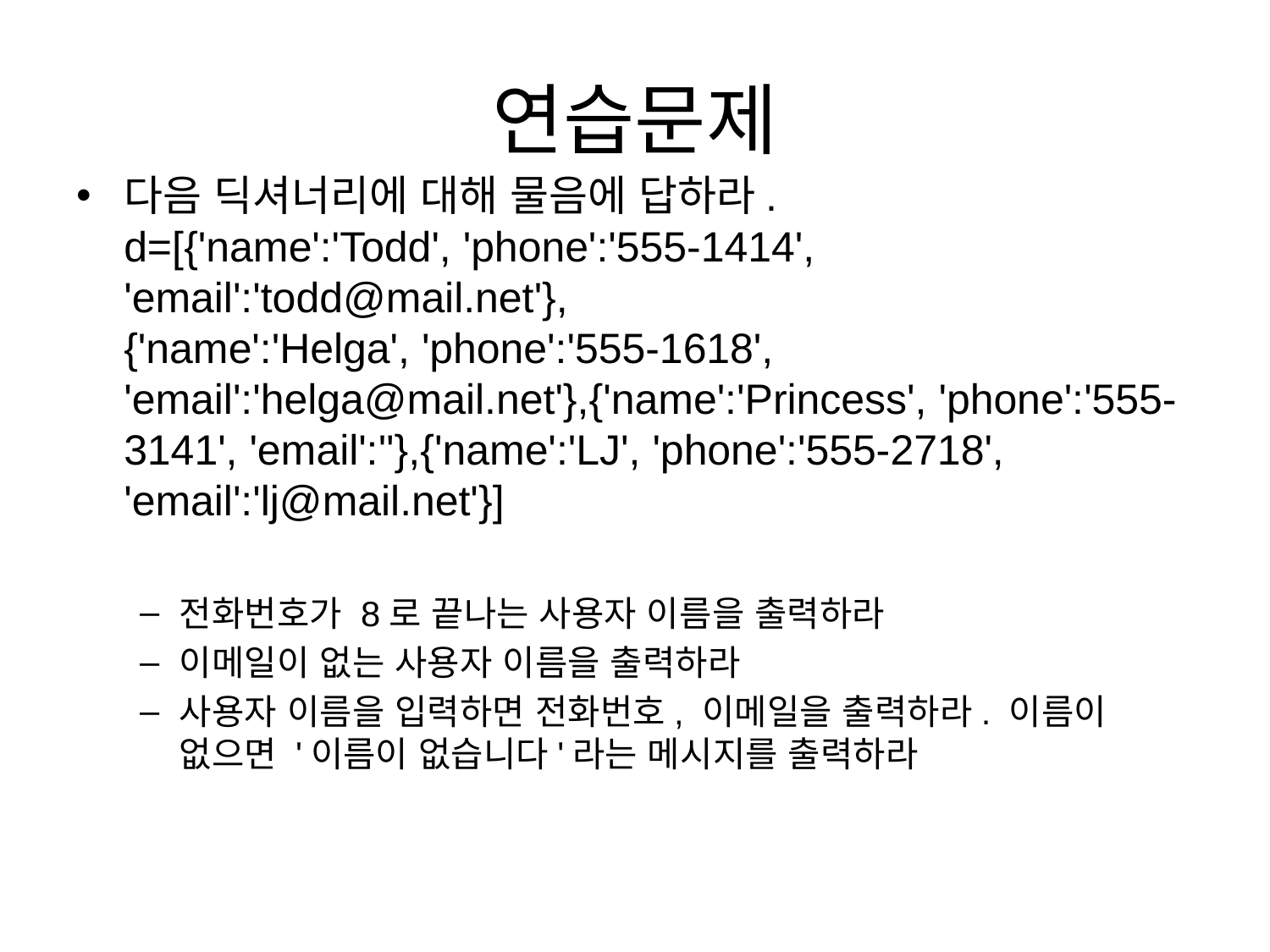

# 연습문제
다음 딕셔너리에 대해 물음에 답하라.
d=[{'name':'Todd', 'phone':'555-1414', 'email':'todd@mail.net'},
{'name':'Helga', 'phone':'555-1618', 'email':'helga@mail.net'},{'name':'Princess', 'phone':'555-3141', 'email':''},{'name':'LJ', 'phone':'555-2718', 'email':'lj@mail.net'}]

전화번호가 8로 끝나는 사용자 이름을 출력하라
이메일이 없는 사용자 이름을 출력하라
사용자 이름을 입력하면 전화번호, 이메일을 출력하라. 이름이 없으면 '이름이 없습니다'라는 메시지를 출력하라